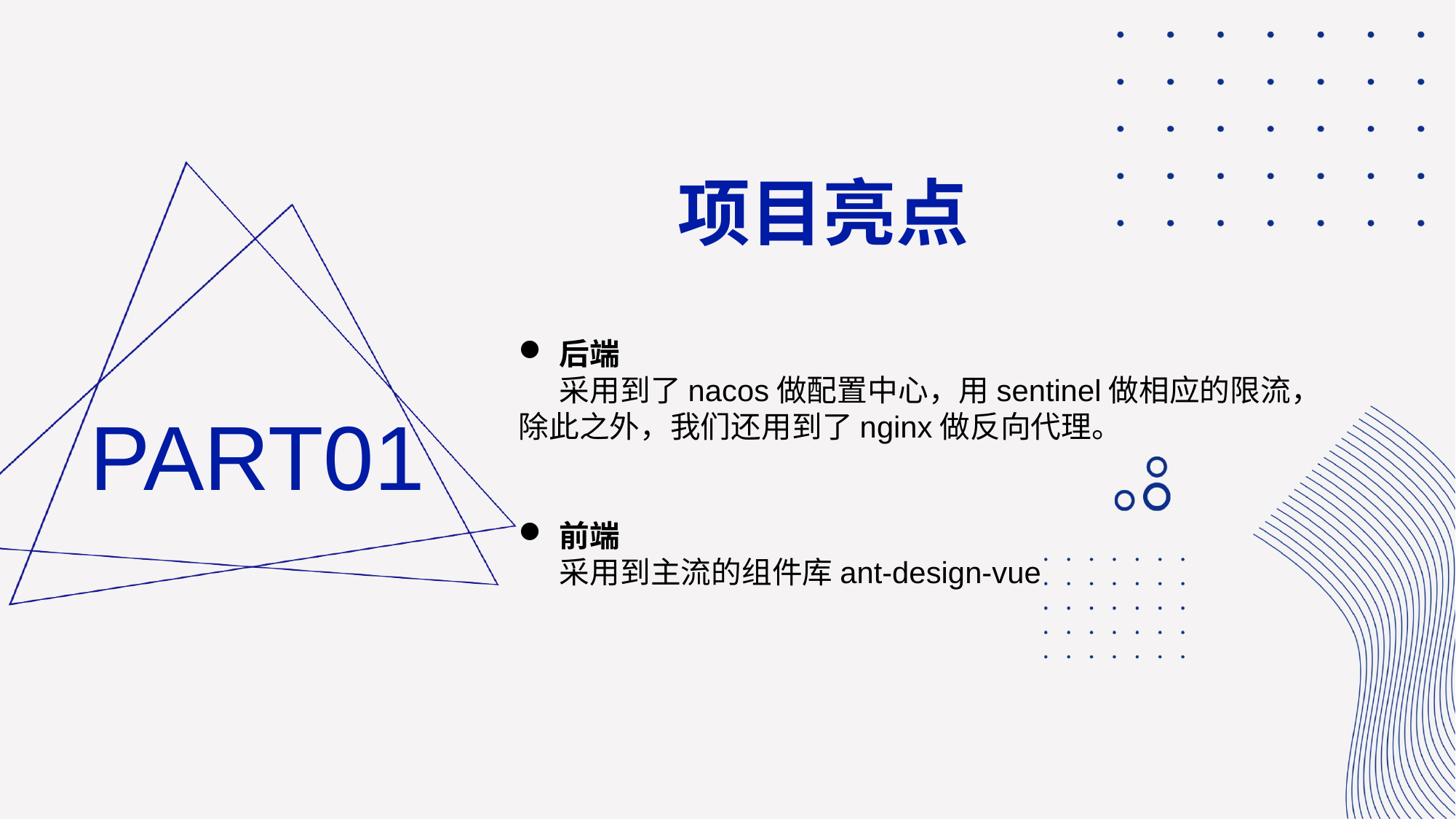

项目亮点

后端
     采用到了nacos做配置中心，用sentinel做相应的限流，
除此之外，我们还用到了nginx做反向代理。

前端
     采用到主流的组件库ant-design-vue

PART01